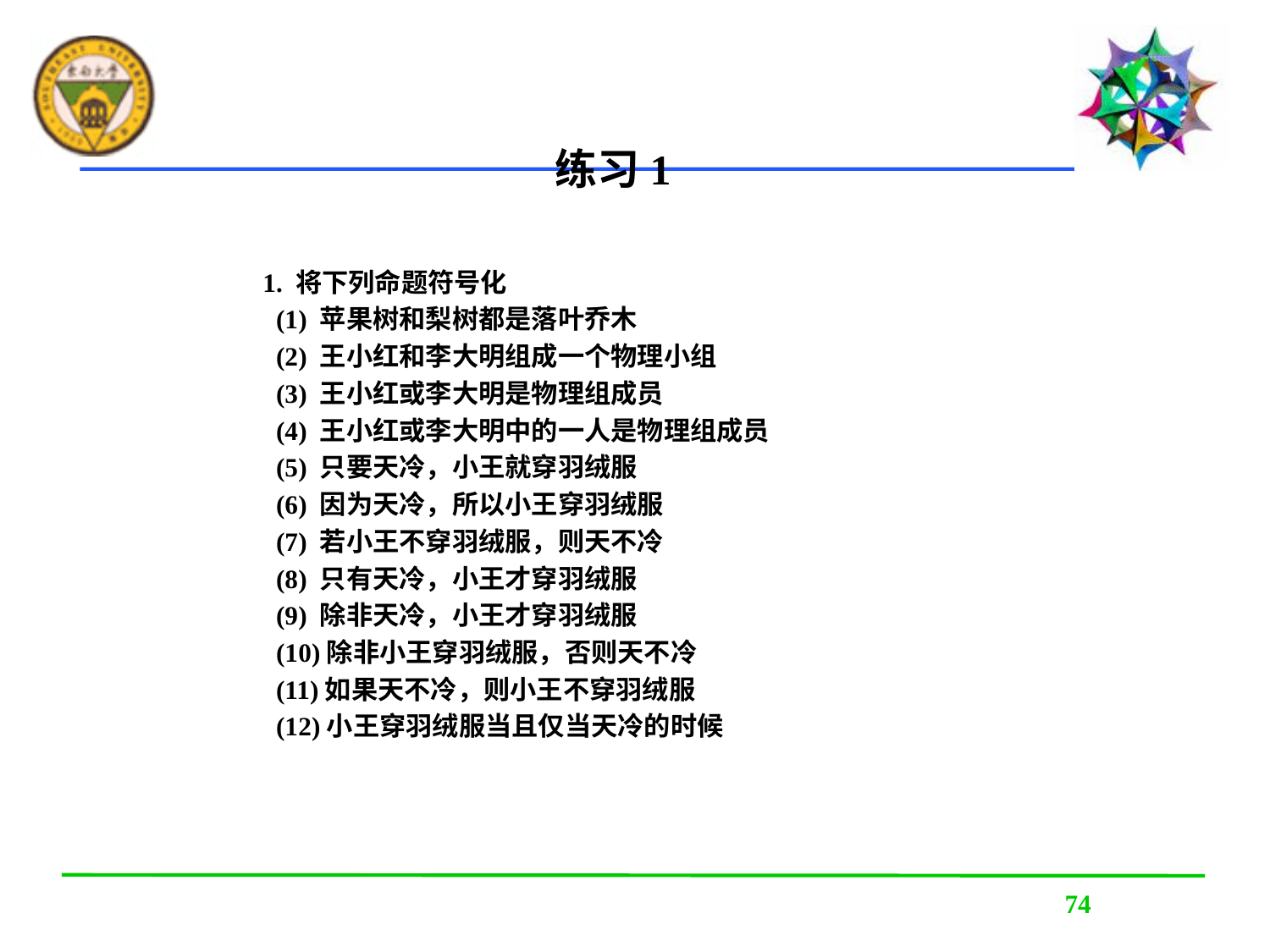

练习1
1. 将下列命题符号化
  (1) 苹果树和梨树都是落叶乔木
  (2) 王小红和李大明组成一个物理小组
  (3) 王小红或李大明是物理组成员
  (4) 王小红或李大明中的一人是物理组成员
  (5) 只要天冷，小王就穿羽绒服
  (6) 因为天冷，所以小王穿羽绒服
  (7) 若小王不穿羽绒服，则天不冷
  (8) 只有天冷，小王才穿羽绒服
  (9) 除非天冷，小王才穿羽绒服
  (10)除非小王穿羽绒服，否则天不冷
  (11)如果天不冷，则小王不穿羽绒服
  (12)小王穿羽绒服当且仅当天冷的时候